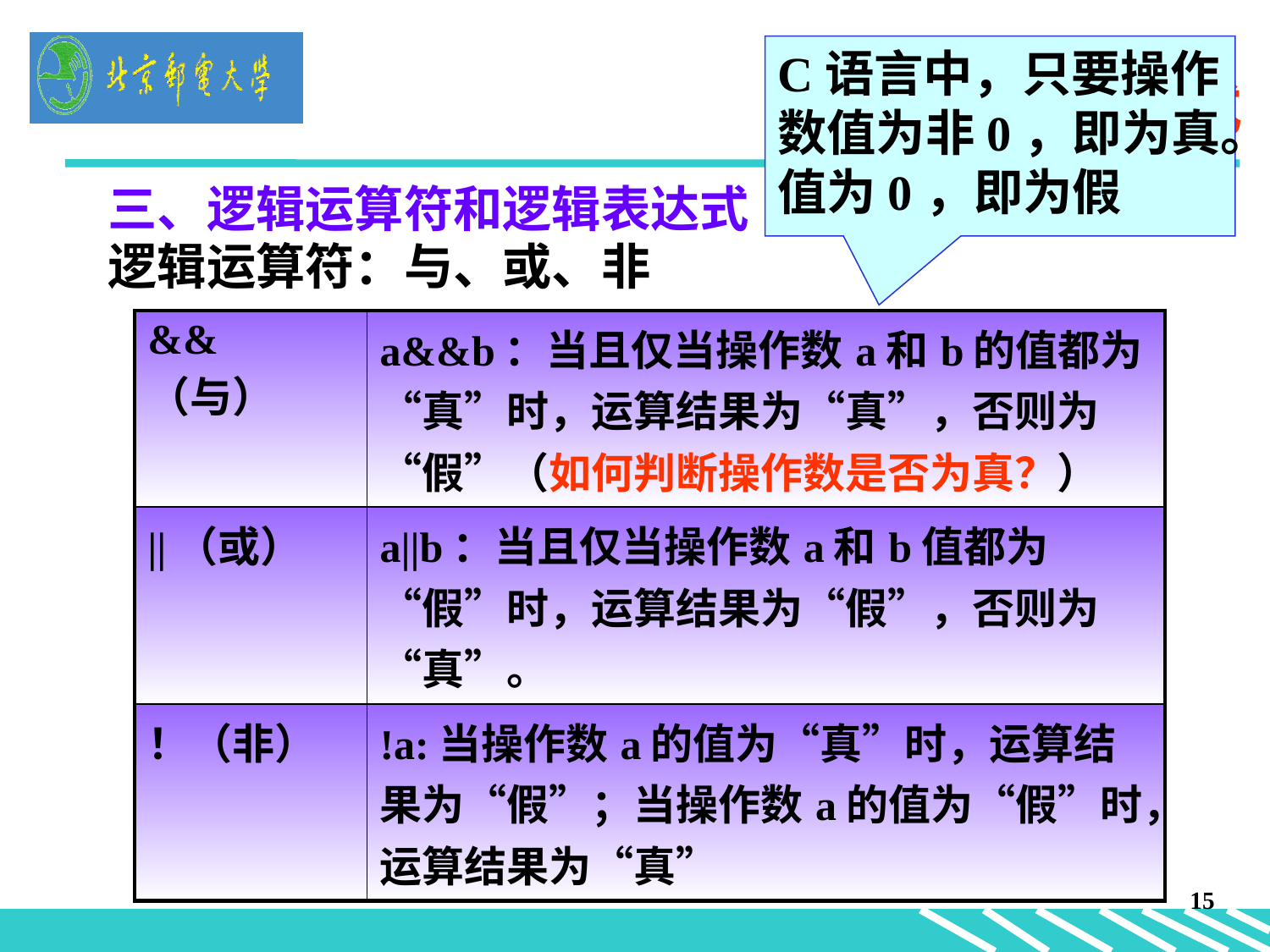

C语言中，只要操作数值为非0，即为真。值为0，即为假
# 3.6 表达式
三、逻辑运算符和逻辑表达式
逻辑运算符：与、或、非

| &&（与） | a&&b：当且仅当操作数a和b的值都为“真”时，运算结果为“真”，否则为“假”（如何判断操作数是否为真？） |
| --- | --- |
| ||（或） | a||b：当且仅当操作数a和b值都为“假”时，运算结果为“假”，否则为“真”。 |
| ！（非） | !a:当操作数a的值为“真”时，运算结果为“假”；当操作数a的值为“假”时，运算结果为“真” |

15